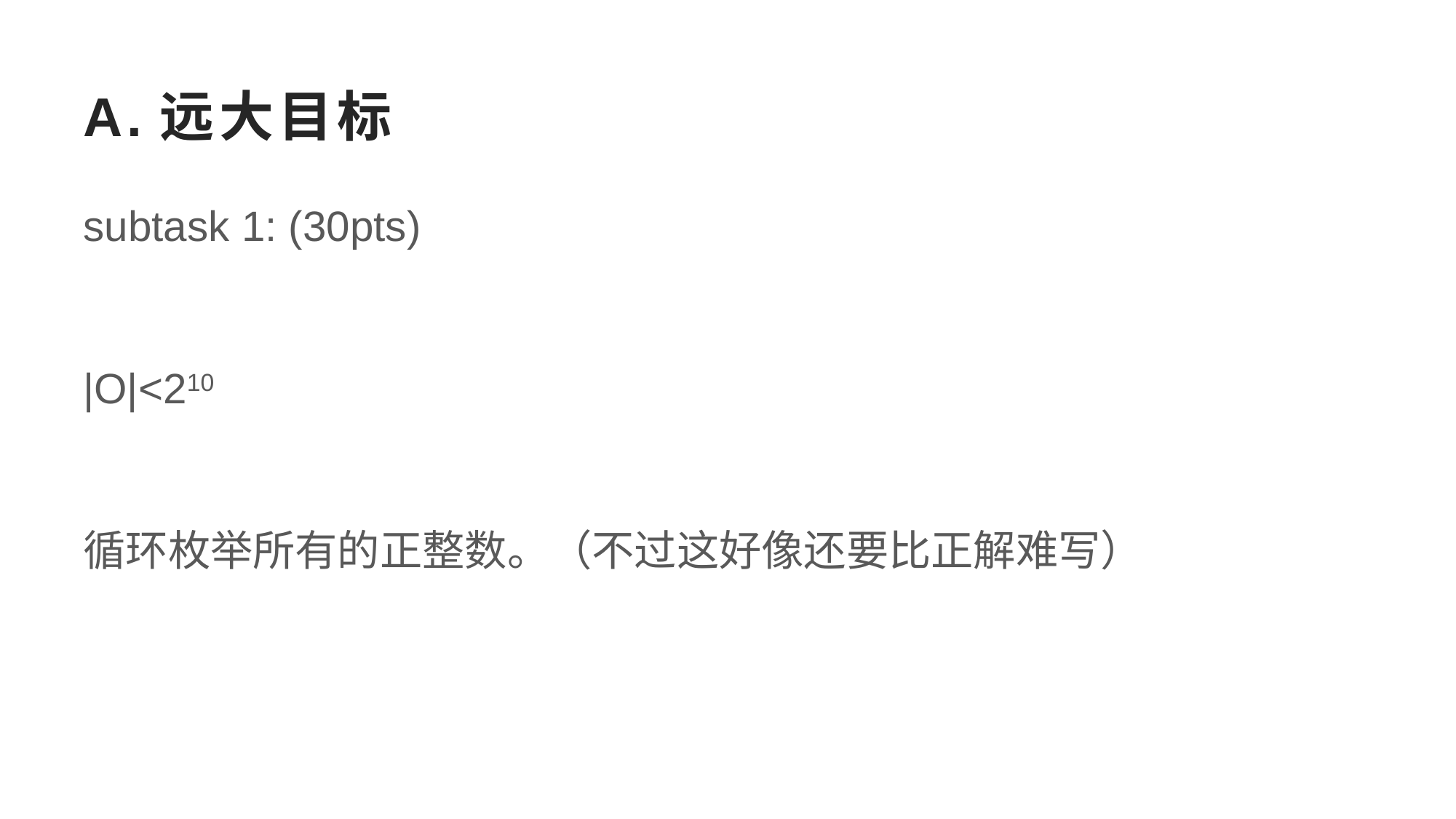

# A.远大目标
subtask 1: (30pts)

|O|<210

循环枚举所有的正整数。（不过这好像还要比正解难写）